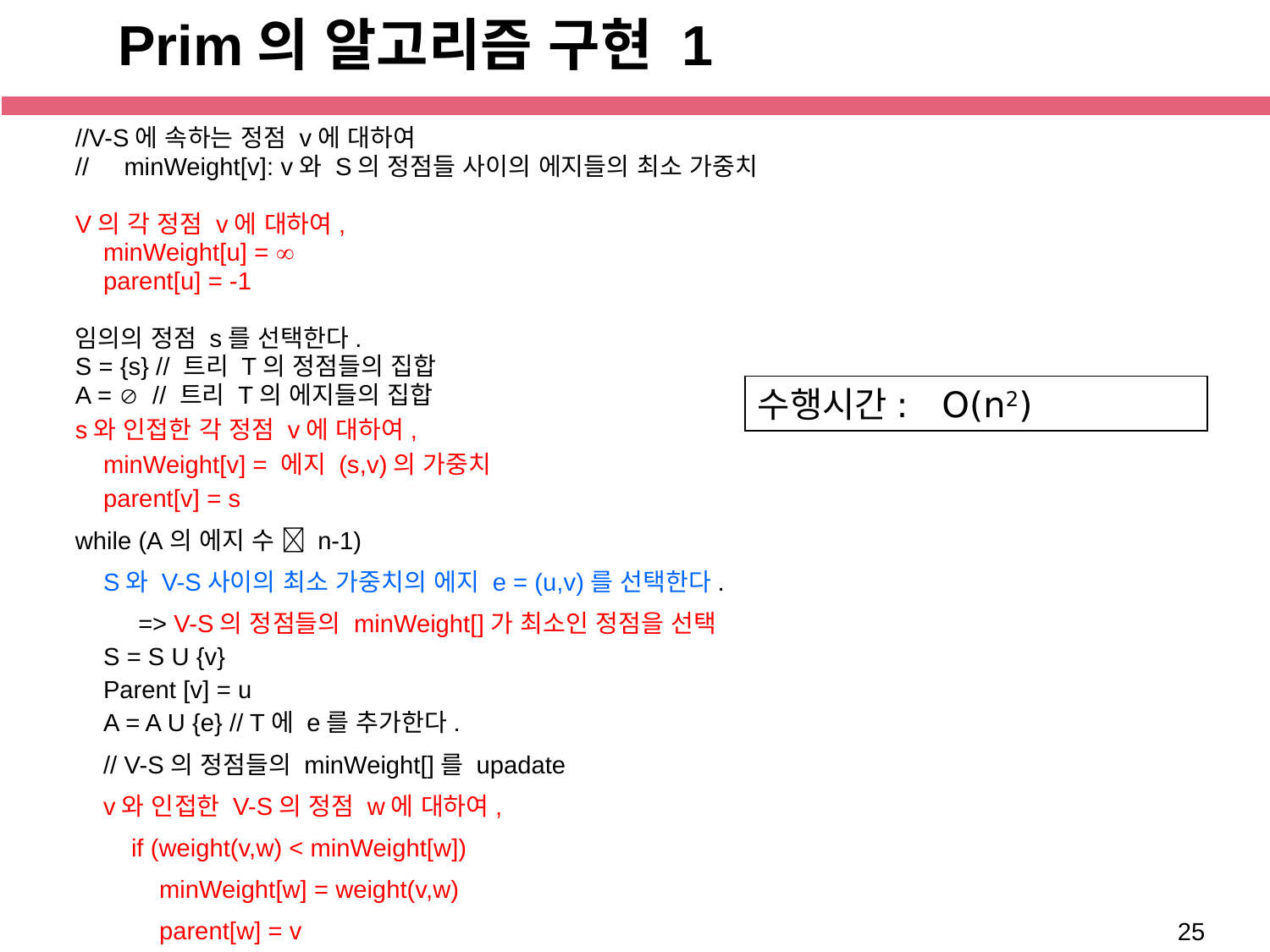

# Prim의 알고리즘 구현 1
//V-S에 속하는 정점 v에 대하여
//     minWeight[v]: v와 S의 정점들 사이의 에지들의 최소 가중치

V의 각 정점 v에 대하여,
    minWeight[u] = ∞
    parent[u] = -1

임의의 정점 s를 선택한다.
S = {s} // 트리 T의 정점들의 집합
A = ∅  // 트리 T의 에지들의 집합
s와 인접한 각 정점 v에 대하여,
    minWeight[v] = 에지 (s,v)의 가중치
    parent[v] = s
while (A의 에지 수 ≠ n-1)
    S와 V-S사이의 최소 가중치의 에지 e = (u,v)를 선택한다.
         => V-S의 정점들의 minWeight[]가 최소인 정점을 선택
    S = S U {v}
    Parent [v] = u
    A = A U {e} // T에 e를 추가한다.
    // V-S의 정점들의 minWeight[]를 upadate
    v와 인접한 V-S의 정점 w에 대하여,
        if (weight(v,w) < minWeight[w])
            minWeight[w] = weight(v,w)
            parent[w] = v

수행시간:   O(n2)
시간복잡도: O(n2)